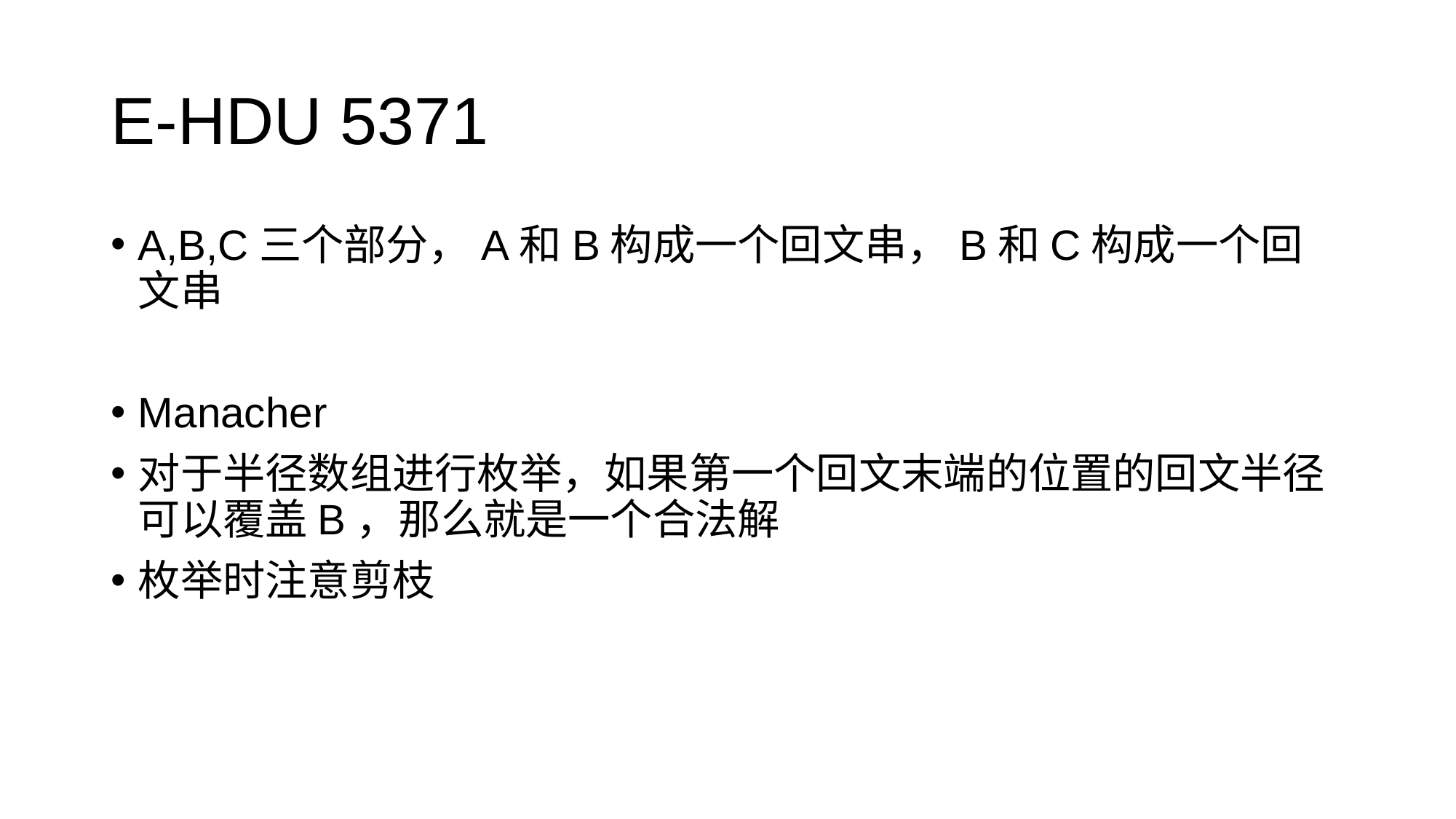

# E-HDU 5371
A,B,C三个部分，A和B构成一个回文串，B和C构成一个回文串

Manacher
对于半径数组进行枚举，如果第一个回文末端的位置的回文半径可以覆盖B，那么就是一个合法解
枚举时注意剪枝